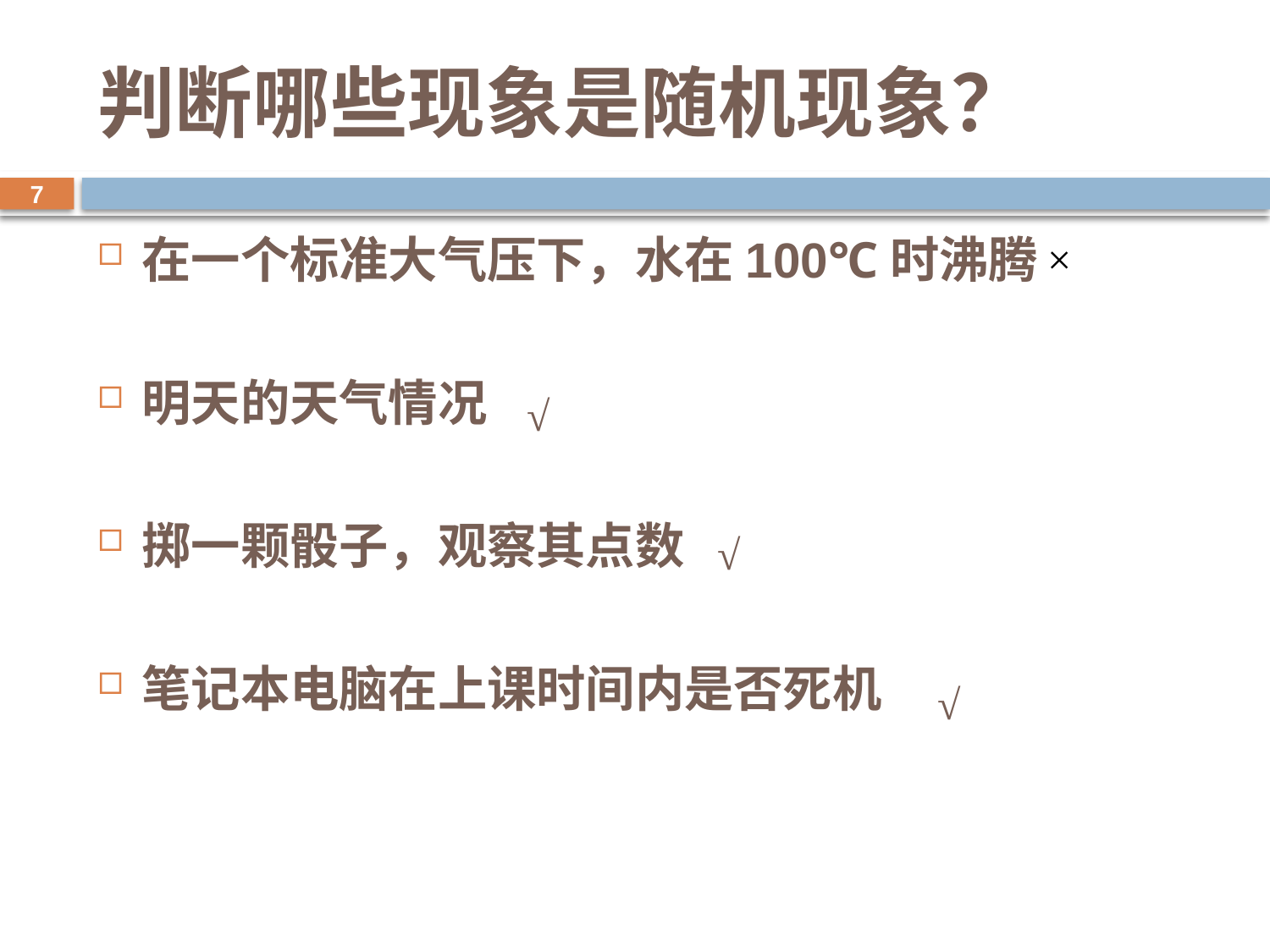

# 判断哪些现象是随机现象？
7
在一个标准大气压下，水在100℃时沸腾

明天的天气情况

掷一颗骰子，观察其点数

笔记本电脑在上课时间内是否死机

×
√
√
√